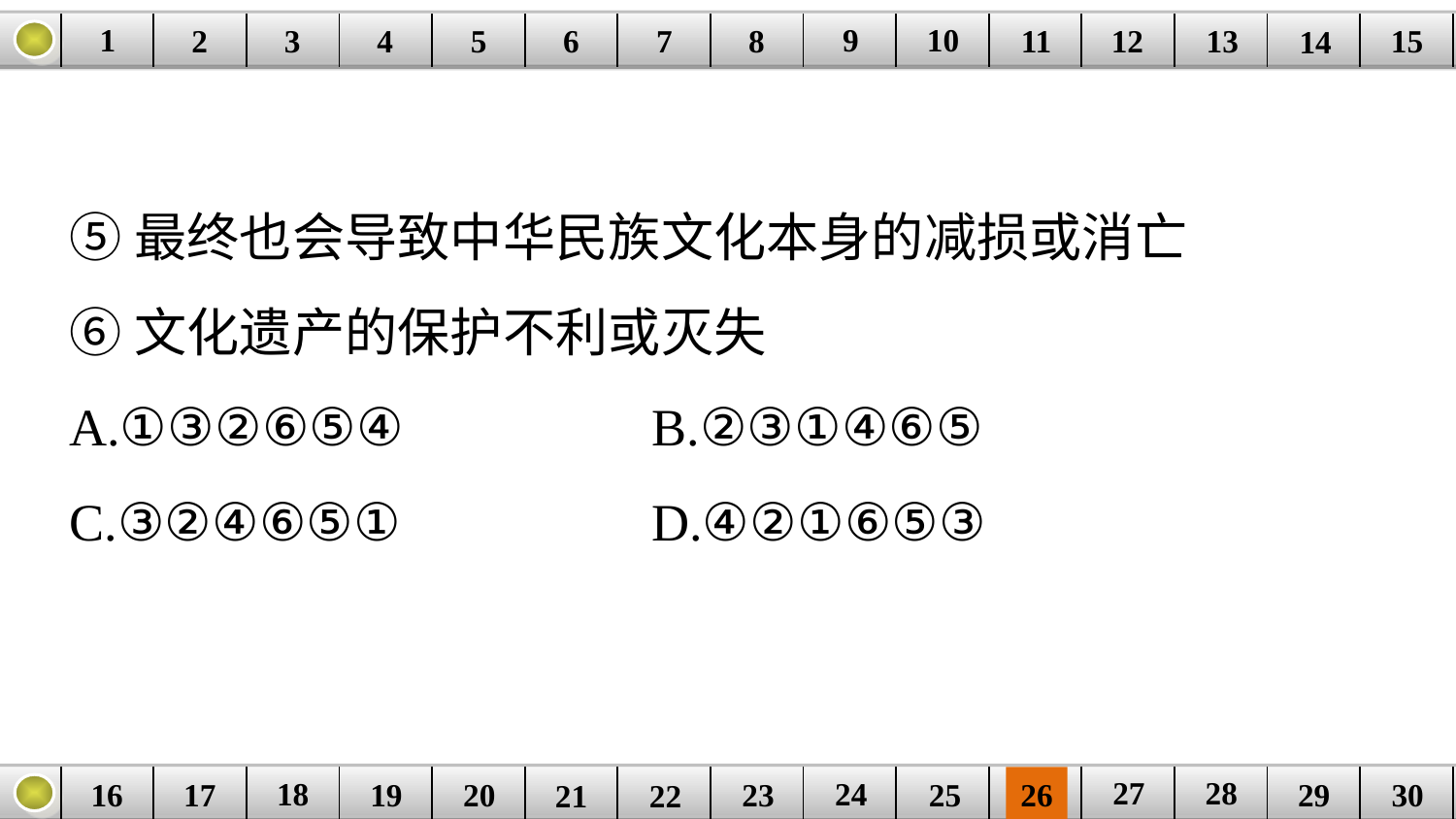

9
10
1
3
4
5
6
8
11
2
12
15
|  |  |  |  |  |  |  |  |  |  |  |  |  |  |  |
| --- | --- | --- | --- | --- | --- | --- | --- | --- | --- | --- | --- | --- | --- | --- |
7
13
14

⑤最终也会导致中华民族文化本身的减损或消亡
⑥文化遗产的保护不利或灭失
A.①③②⑥⑤④  		B.②③①④⑥⑤
C.③②④⑥⑤①  		D.④②①⑥⑤③

27
28
18
24
16
25
26
30
|  |  |  |  |  |  |  |  |  |  |  |  |  |  |  |
| --- | --- | --- | --- | --- | --- | --- | --- | --- | --- | --- | --- | --- | --- | --- |
23
17
19
20
29
21
22